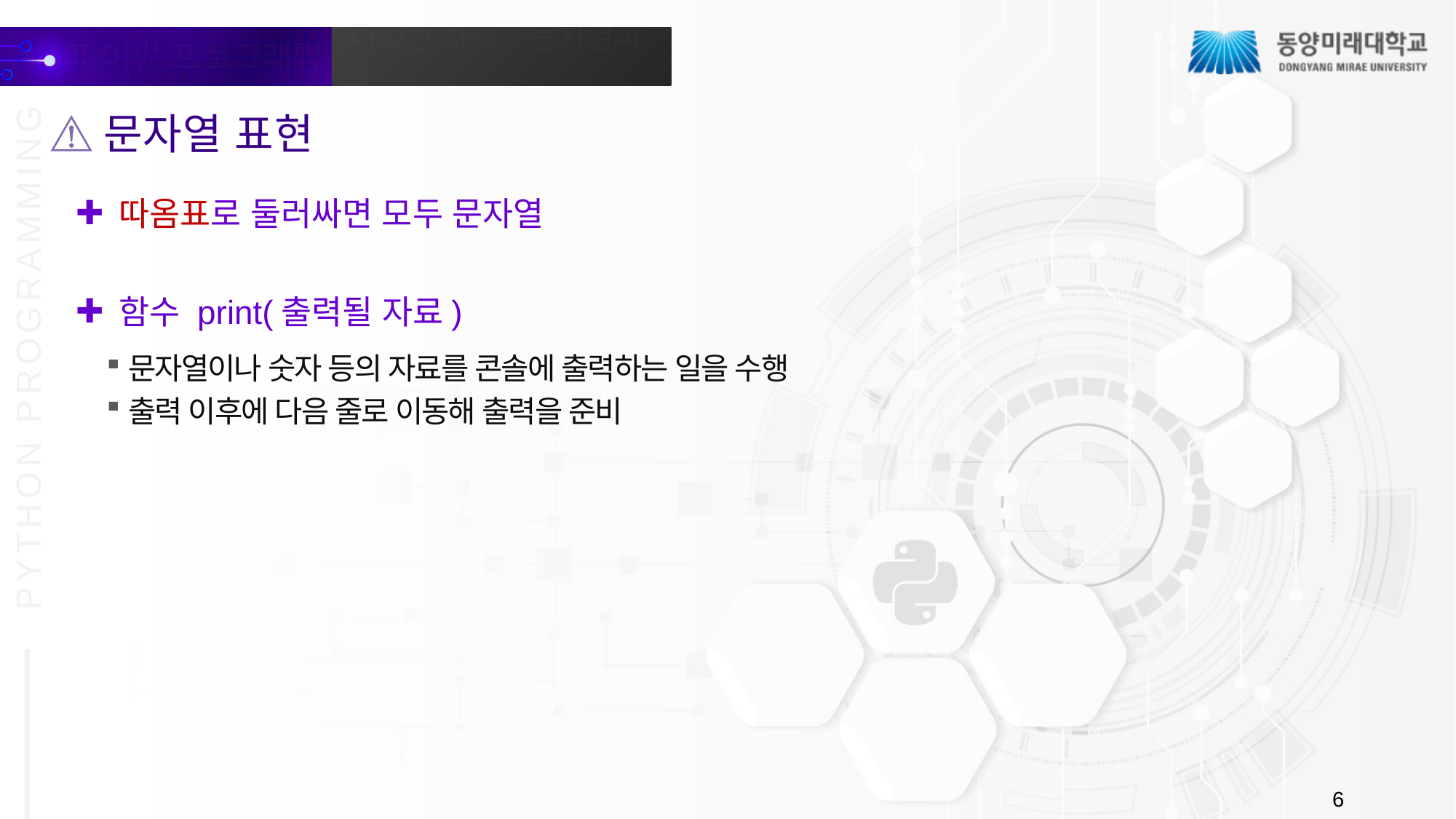

문자열 표현
따옴표로 둘러싸면 모두 문자열
함수 print(출력될 자료)
문자열이나 숫자 등의 자료를 콘솔에 출력하는 일을 수행
출력 이후에 다음 줄로 이동해 출력을 준비
6